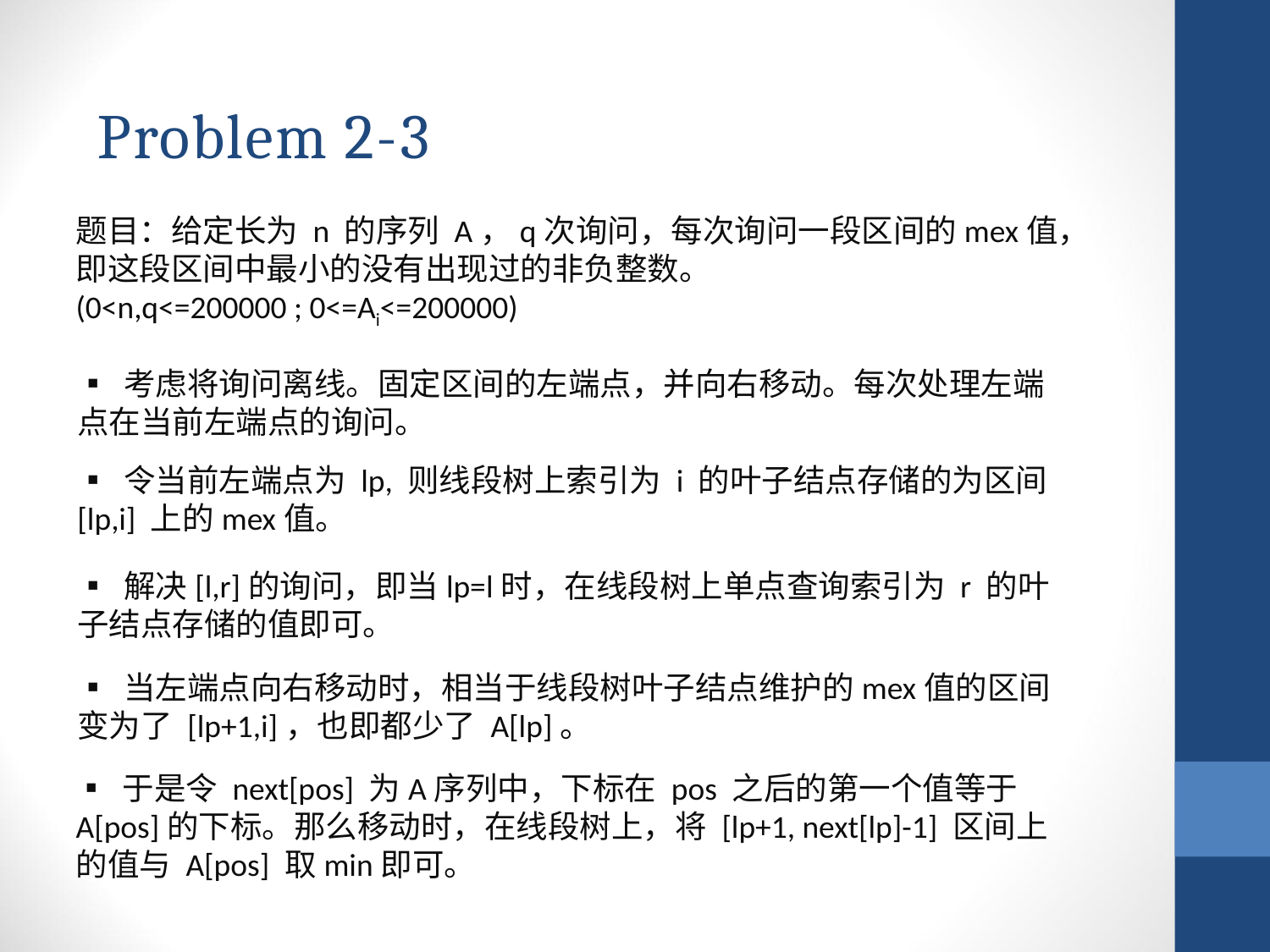

Problem 2-3
题目：给定长为 n 的序列 A，q次询问，每次询问一段区间的mex值，即这段区间中最小的没有出现过的非负整数。
(0<n,q<=200000 ; 0<=Ai<=200000)
▪ 考虑将询问离线。固定区间的左端点，并向右移动。每次处理左端点在当前左端点的询问。
▪ 令当前左端点为 lp, 则线段树上索引为 i 的叶子结点存储的为区间 [lp,i] 上的mex值。
▪ 解决[l,r]的询问，即当lp=l时，在线段树上单点查询索引为 r 的叶子结点存储的值即可。
▪ 当左端点向右移动时，相当于线段树叶子结点维护的mex值的区间变为了 [lp+1,i]，也即都少了 A[lp]。
▪ 于是令 next[pos] 为A序列中，下标在 pos 之后的第一个值等于 A[pos]的下标。那么移动时，在线段树上，将 [lp+1, next[lp]-1] 区间上的值与 A[pos] 取min即可。